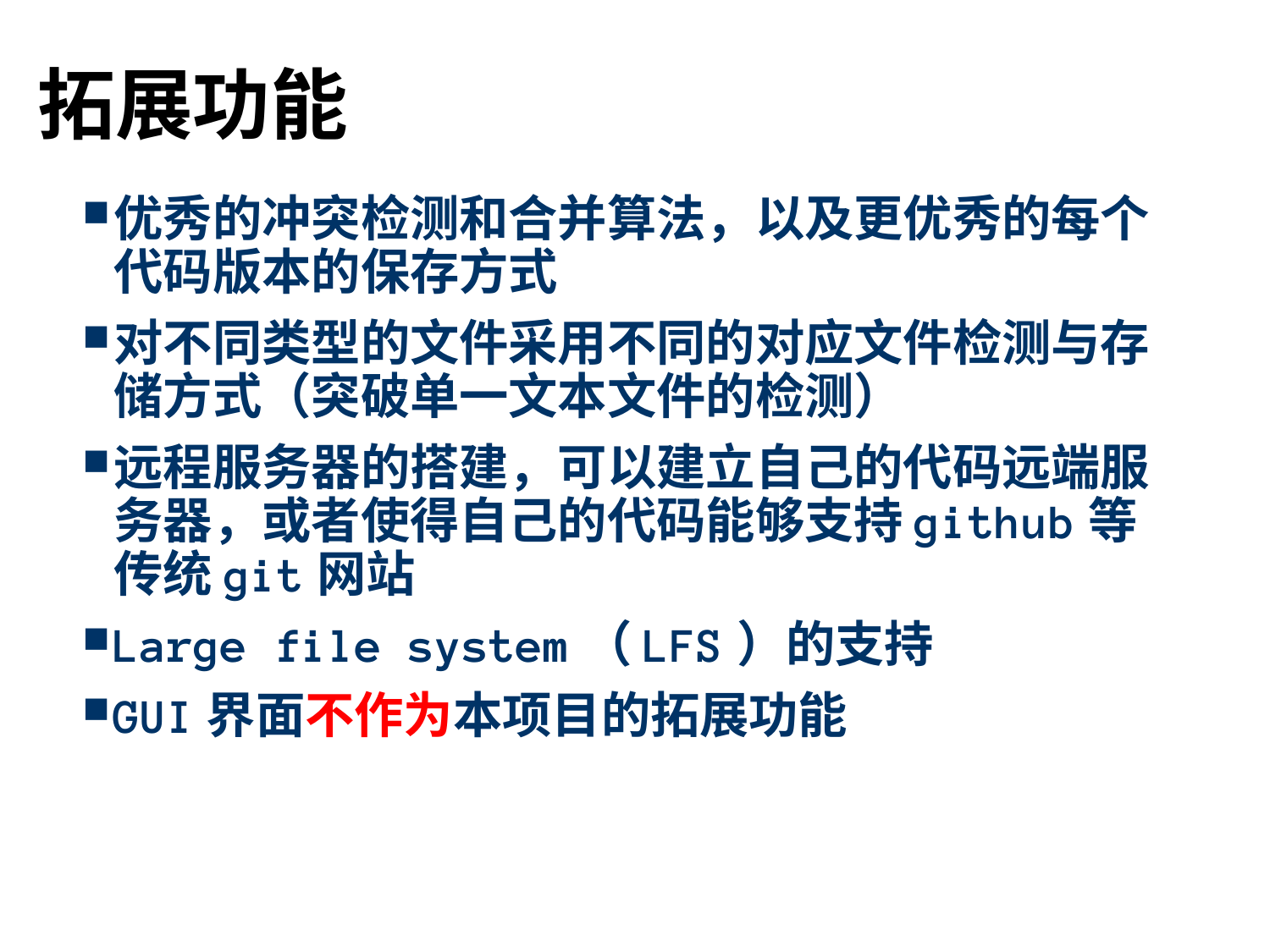

# 拓展功能
优秀的冲突检测和合并算法，以及更优秀的每个代码版本的保存方式
对不同类型的文件采用不同的对应文件检测与存储方式（突破单一文本文件的检测）
远程服务器的搭建，可以建立自己的代码远端服务器，或者使得自己的代码能够支持github等传统git网站
Large file system（LFS）的支持
GUI界面不作为本项目的拓展功能